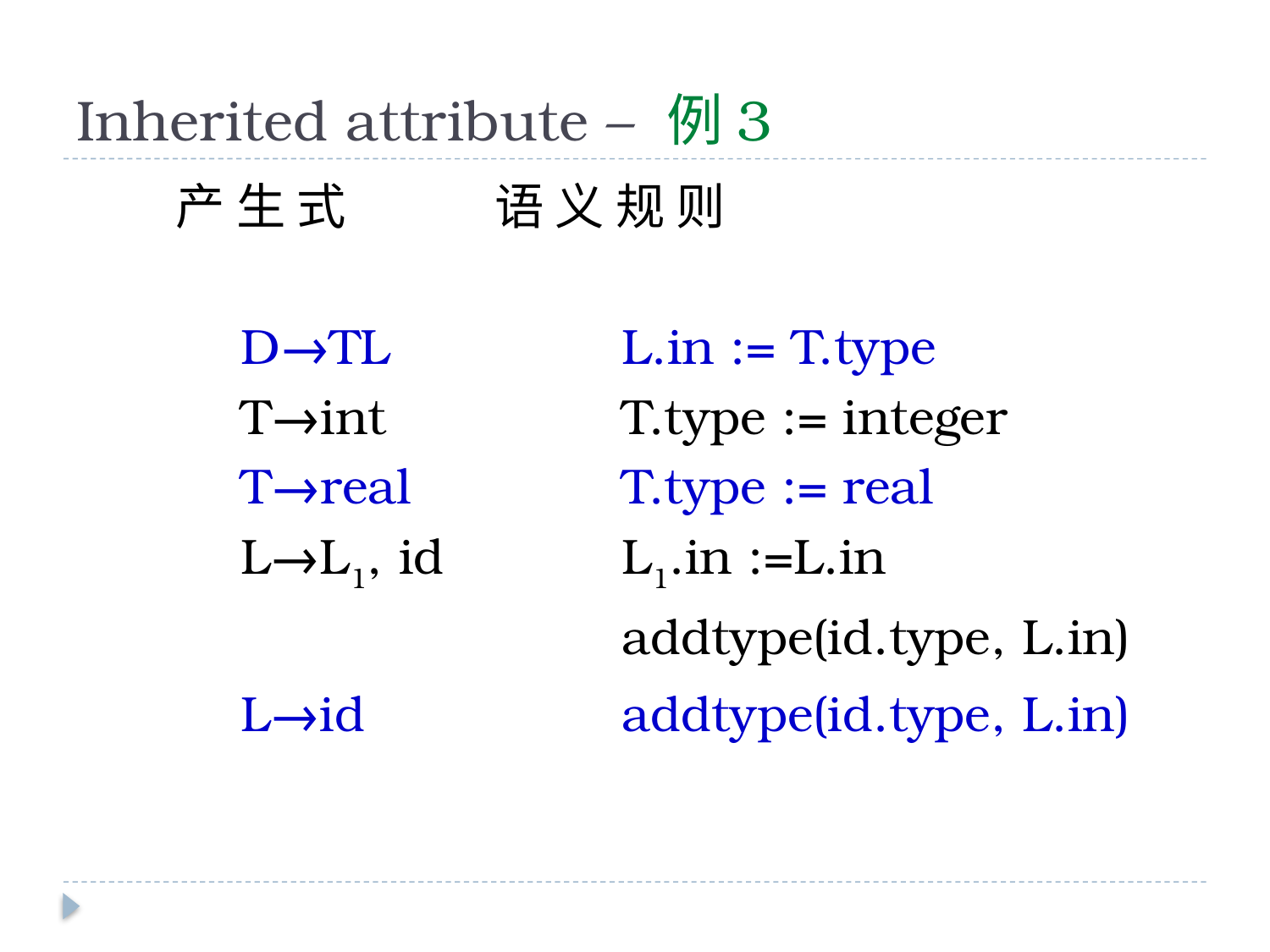

# Inherited attribute – 例3
        产 生 式 		语 义 规 则

		D→TL		L.in := T.type
      	T→int		T.type := integer
      	T→real		T.type := real
      	L→L1, id		L1.in :=L.in
 					addtype(id.type, L.in)
      	L→id 		addtype(id.type, L.in)

17